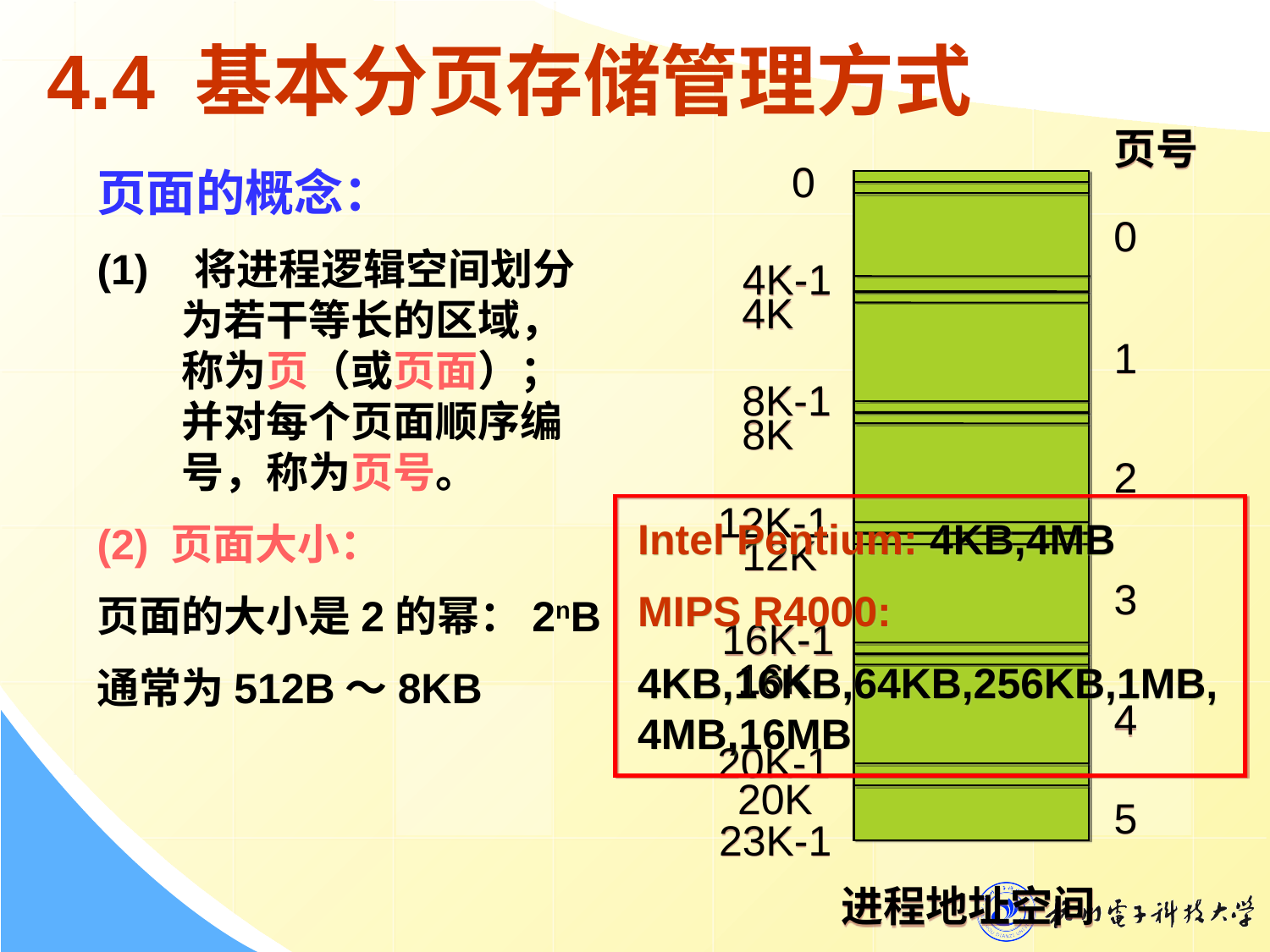

4.4 基本分页存储管理方式
页号
0
页面的概念：
(1)   将进程逻辑空间划分为若干等长的区域，称为页（或页面）；并对每个页面顺序编号，称为页号。
(2) 页面大小：
页面的大小是2的幂：2nB
通常为512B～8KB

0
4K-1

4K

1
8K-1
8K

2
12K-1

Intel Pentium: 4KB,4MB
MIPS R4000:
4KB,16KB,64KB,256KB,1MB,4MB,16MB
12K

3
16K-1

16K

4
20K-1

20K

5
23K-1
进程地址空间